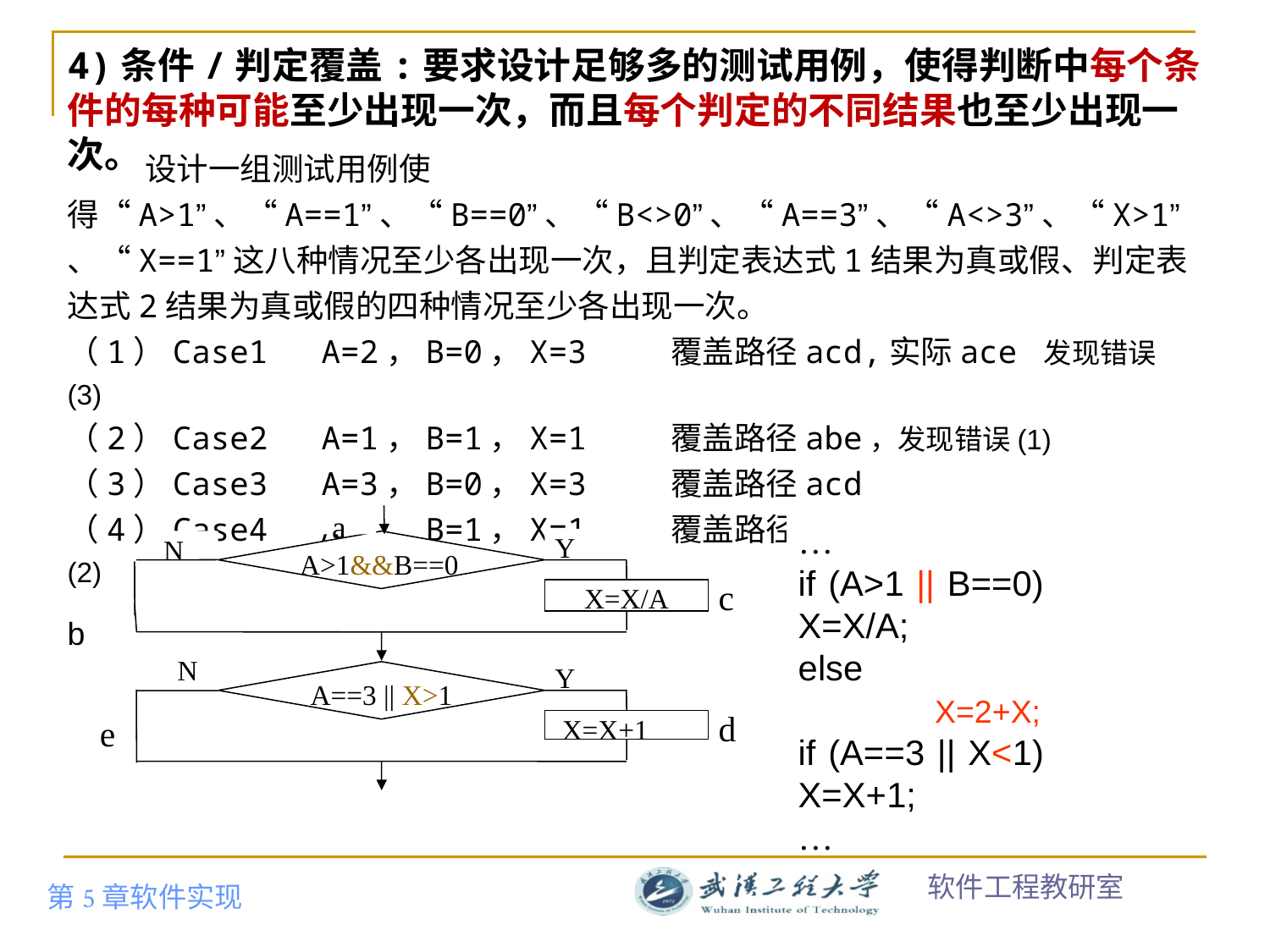

# 4)条件/判定覆盖:要求设计足够多的测试用例，使得判断中每个条件的每种可能至少出现一次，而且每个判定的不同结果也至少出现一次。
          设计一组测试用例使得“A>1”、“A==1”、“B==0”、“B<>0”、“A==3”、“A<>3”、“X>1”、“X==1”这八种情况至少各出现一次，且判定表达式1结果为真或假、判定表达式2结果为真或假的四种情况至少各出现一次。
（1）Case1	A=2，B=0，X=3    覆盖路径acd,实际ace 发现错误(3)
（2）Case2	A=1，B=1，X=1    覆盖路径abe，发现错误(1)
（3）Case3	A=3，B=0，X=3    覆盖路径acd
（4）Case4	A=4，B=1，X=1    覆盖路径abe，实际ace发现错误(2)
a

…
if (A>1 || B==0)  	X=X/A;
else
	 X=2+X;
if (A==3 || X<1)  	X=X+1;
…
Y
N

c
X=X/A

b

N
Y
A==3 || X>1

d
 X=X+1
e

A>1&&B==0